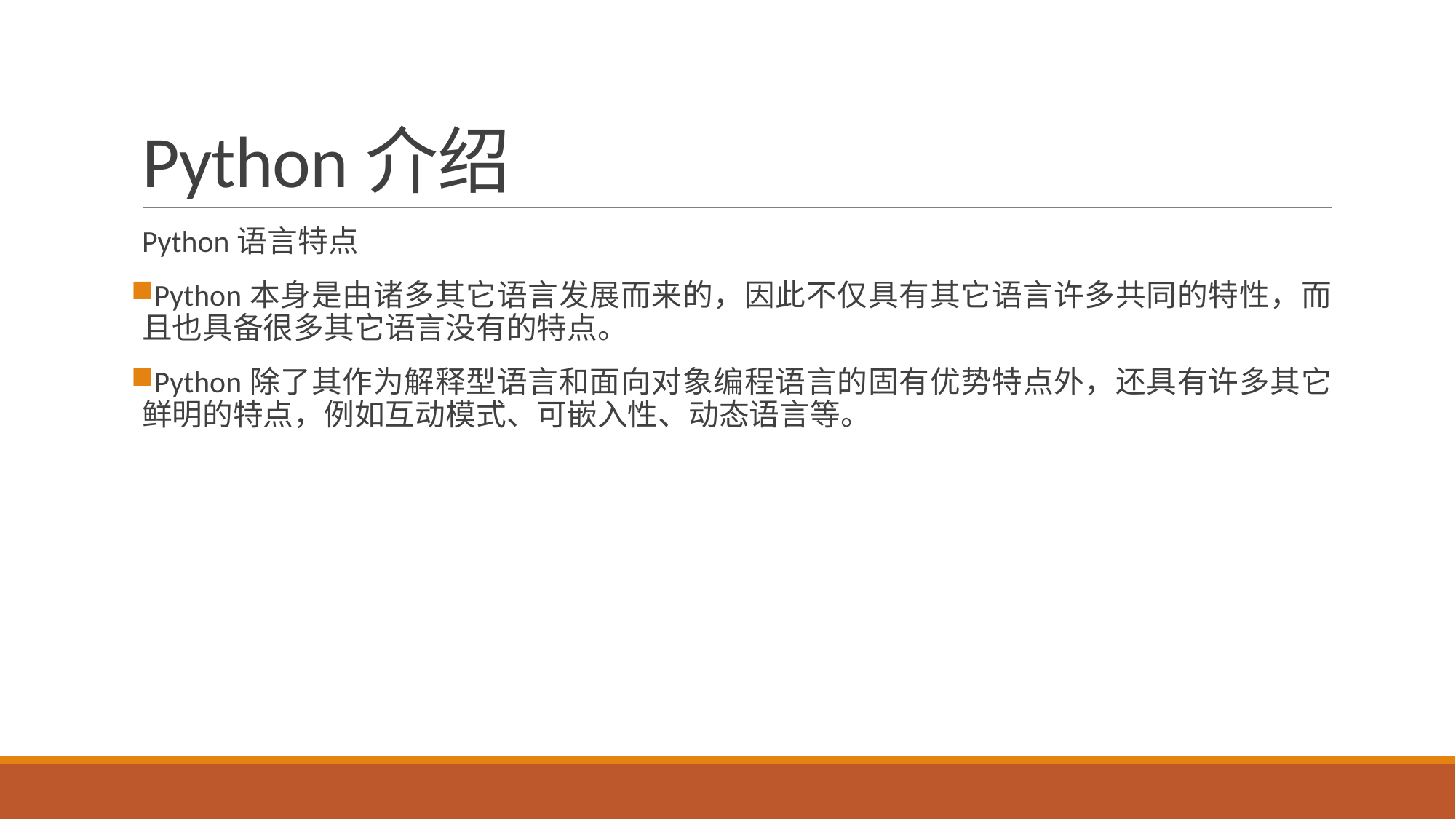

# Python介绍
Python语言特点
Python本身是由诸多其它语言发展而来的，因此不仅具有其它语言许多共同的特性，而且也具备很多其它语言没有的特点。
Python除了其作为解释型语言和面向对象编程语言的固有优势特点外，还具有许多其它鲜明的特点，例如互动模式、可嵌入性、动态语言等。